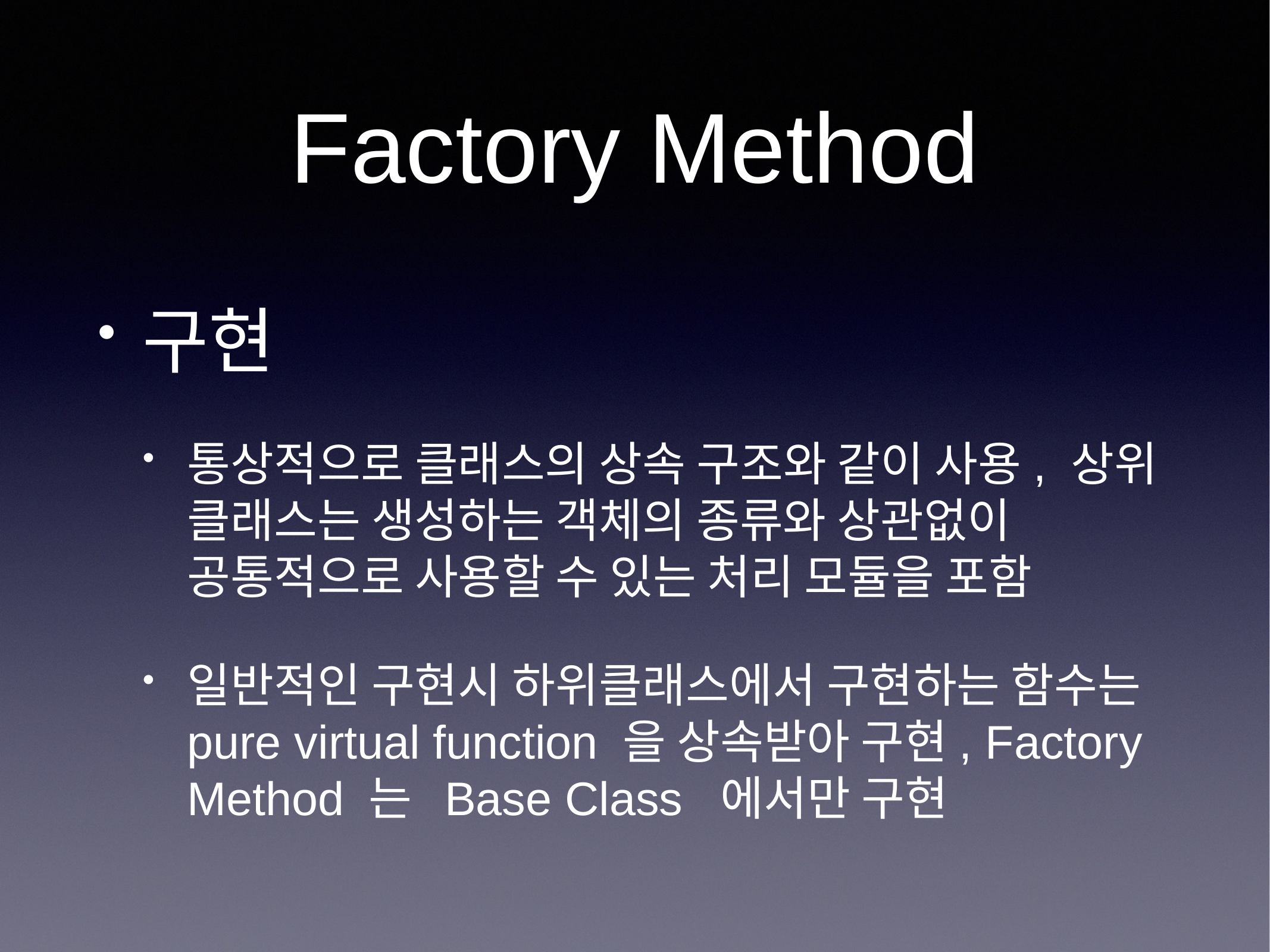

# Factory Method
구현
통상적으로 클래스의 상속 구조와 같이 사용, 상위 클래스는 생성하는 객체의 종류와 상관없이 공통적으로 사용할 수 있는 처리 모듈을 포함
일반적인 구현시 하위클래스에서 구현하는 함수는  pure virtual function 을 상속받아 구현, Factory Method 는  Base Class  에서만 구현